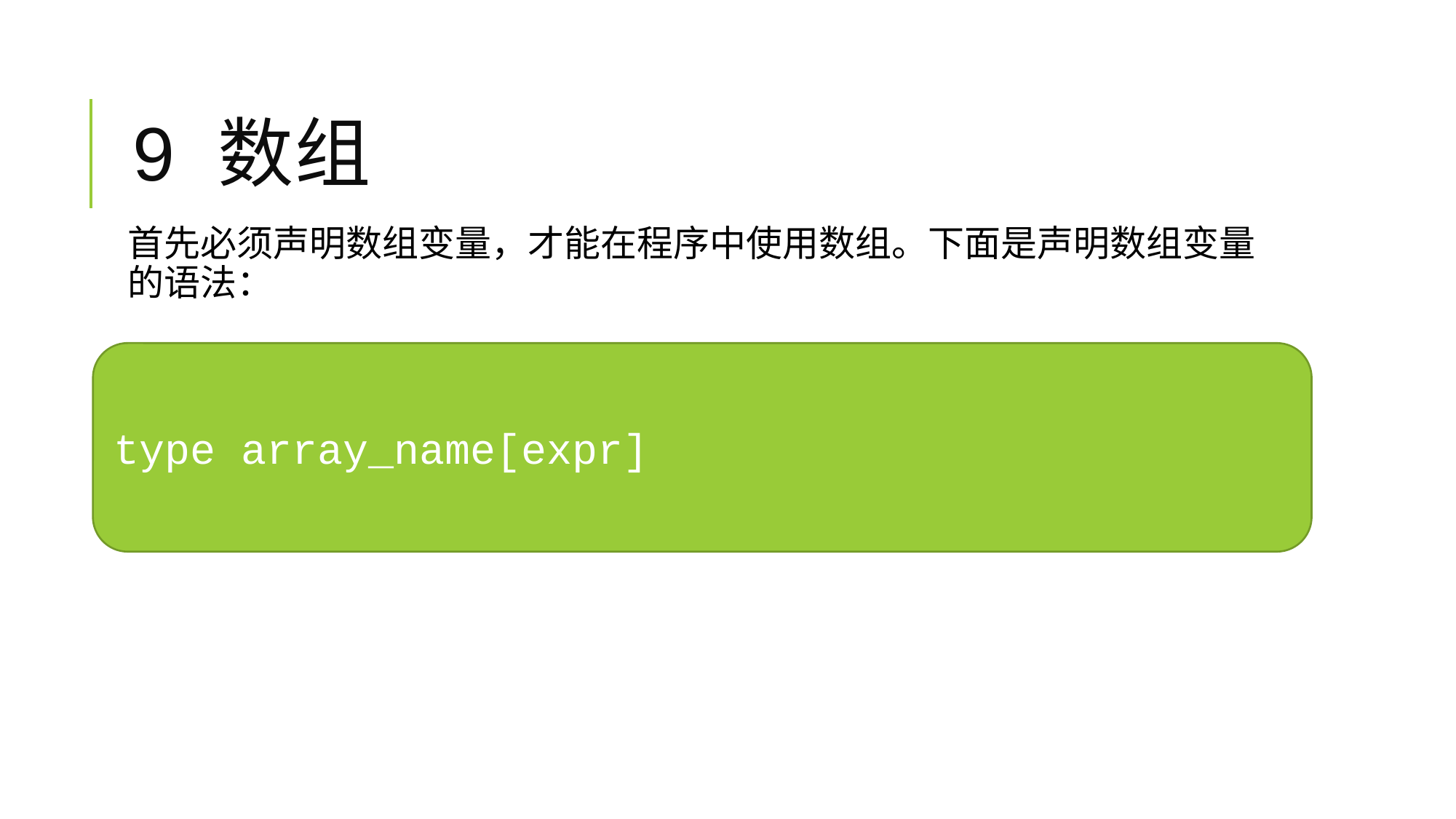

# 9 数组
首先必须声明数组变量，才能在程序中使用数组。下面是声明数组变量的语法：

type array_name[expr]